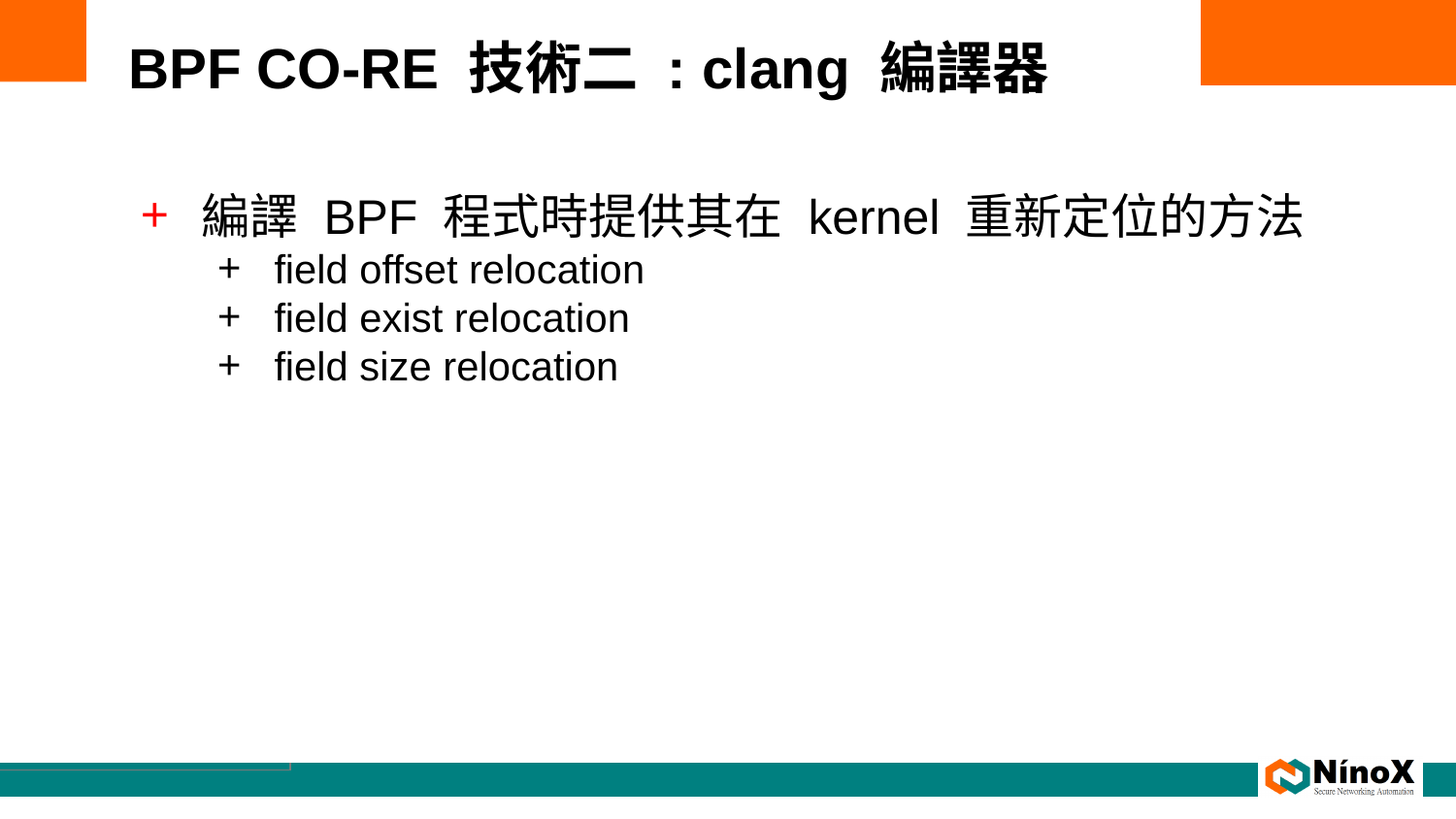

# BPF CO-RE 技術二 : clang 編譯器

編譯 BPF 程式時提供其在 kernel 重新定位的方法
field offset relocation
field exist relocation
field size relocation